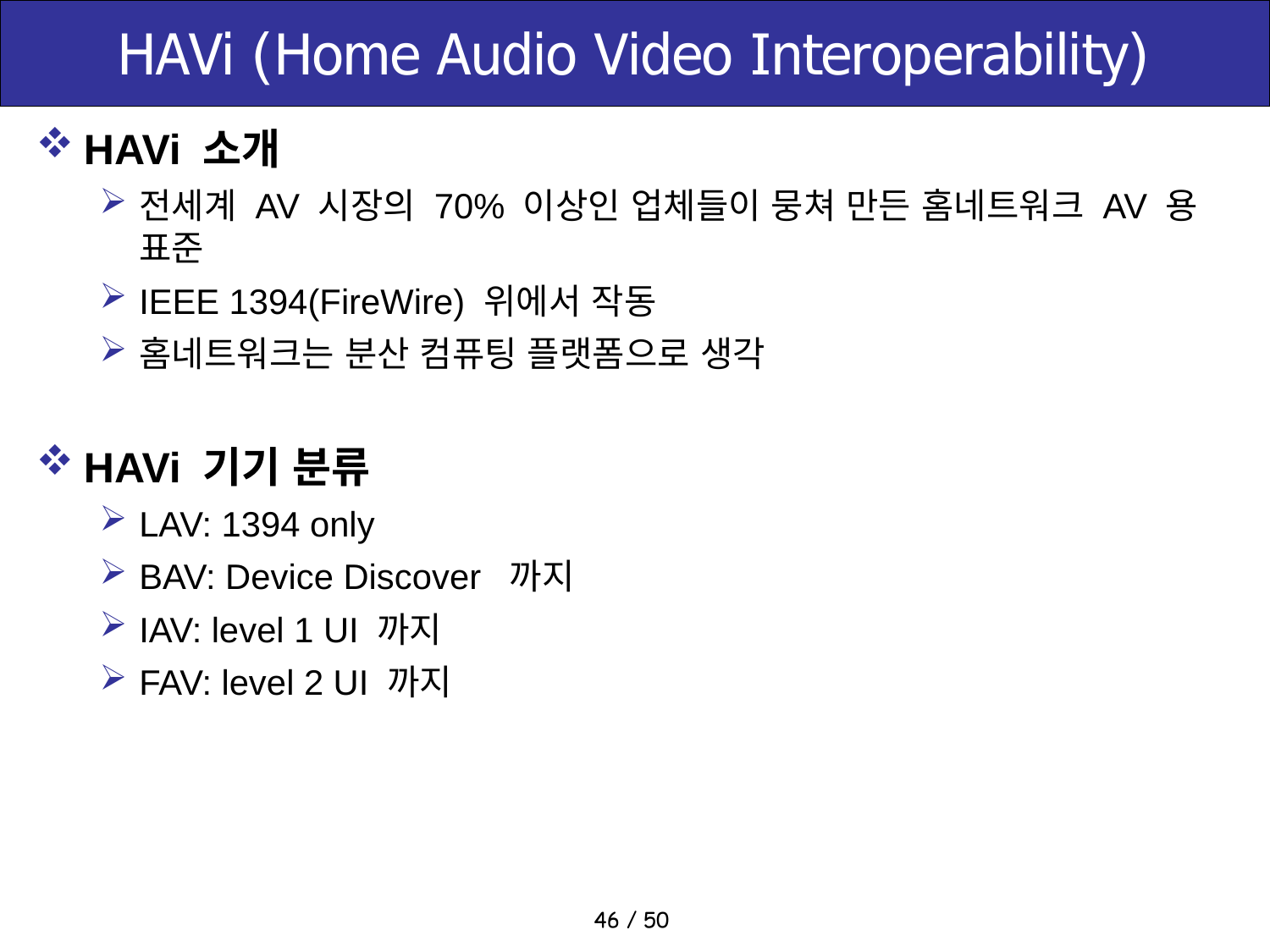

# HAVi (Home Audio Video Interoperability)
HAVi 소개
전세계 AV 시장의 70% 이상인 업체들이 뭉쳐 만든 홈네트워크 AV 용 표준
IEEE 1394(FireWire) 위에서 작동
홈네트워크는 분산 컴퓨팅 플랫폼으로 생각

HAVi 기기 분류
LAV: 1394 only
BAV: Device Discover  까지
IAV: level 1 UI 까지
FAV: level 2 UI 까지

46 / 50